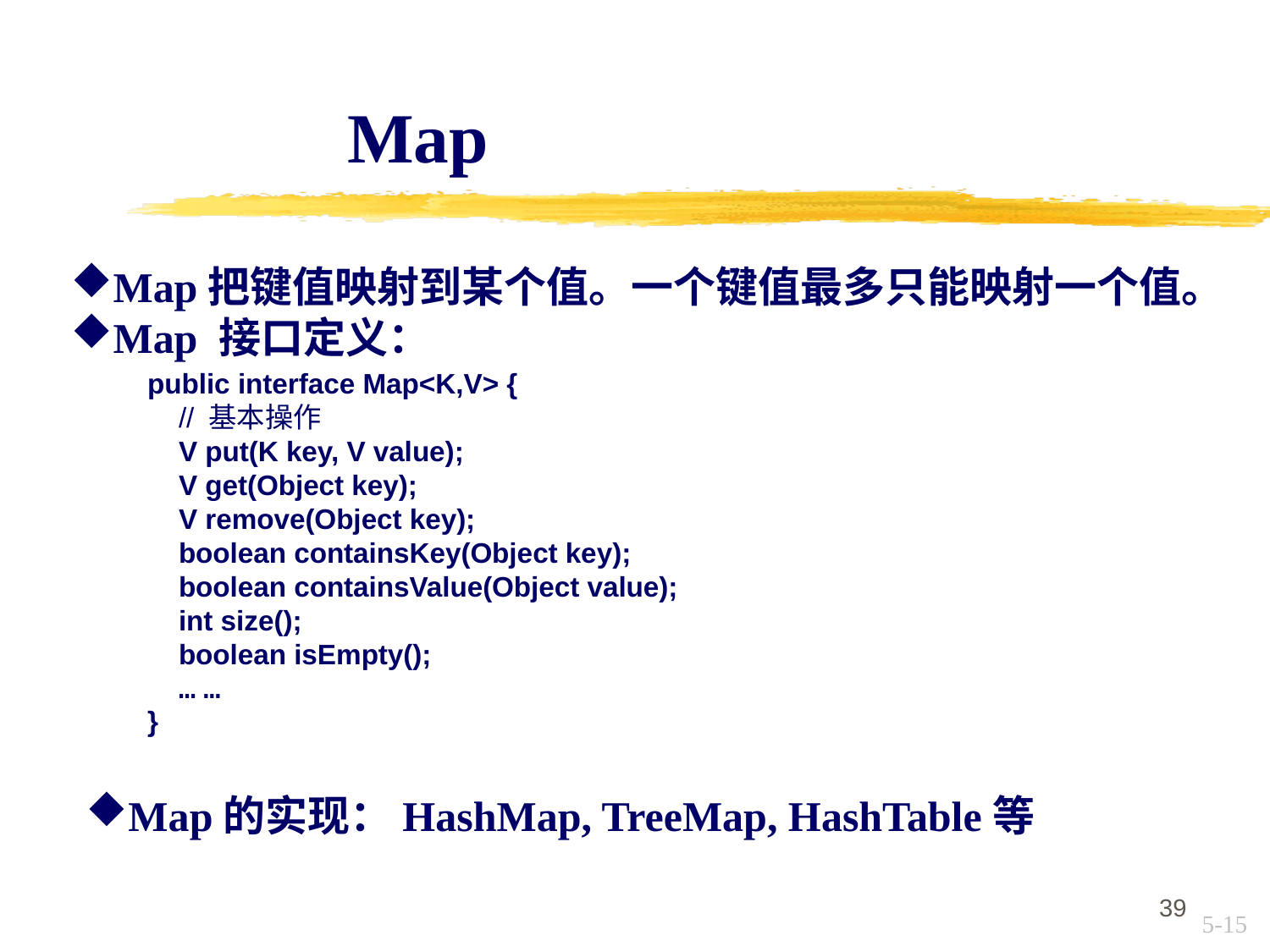

Map
Map把键值映射到某个值。一个键值最多只能映射一个值。
Map 接口定义：
public interface Map<K,V> {
    // 基本操作
    V put(K key, V value);
    V get(Object key);
    V remove(Object key);
    boolean containsKey(Object key);
    boolean containsValue(Object value);
    int size();
    boolean isEmpty();
    … …
}
Map的实现：HashMap, TreeMap, HashTable等

39
5-15